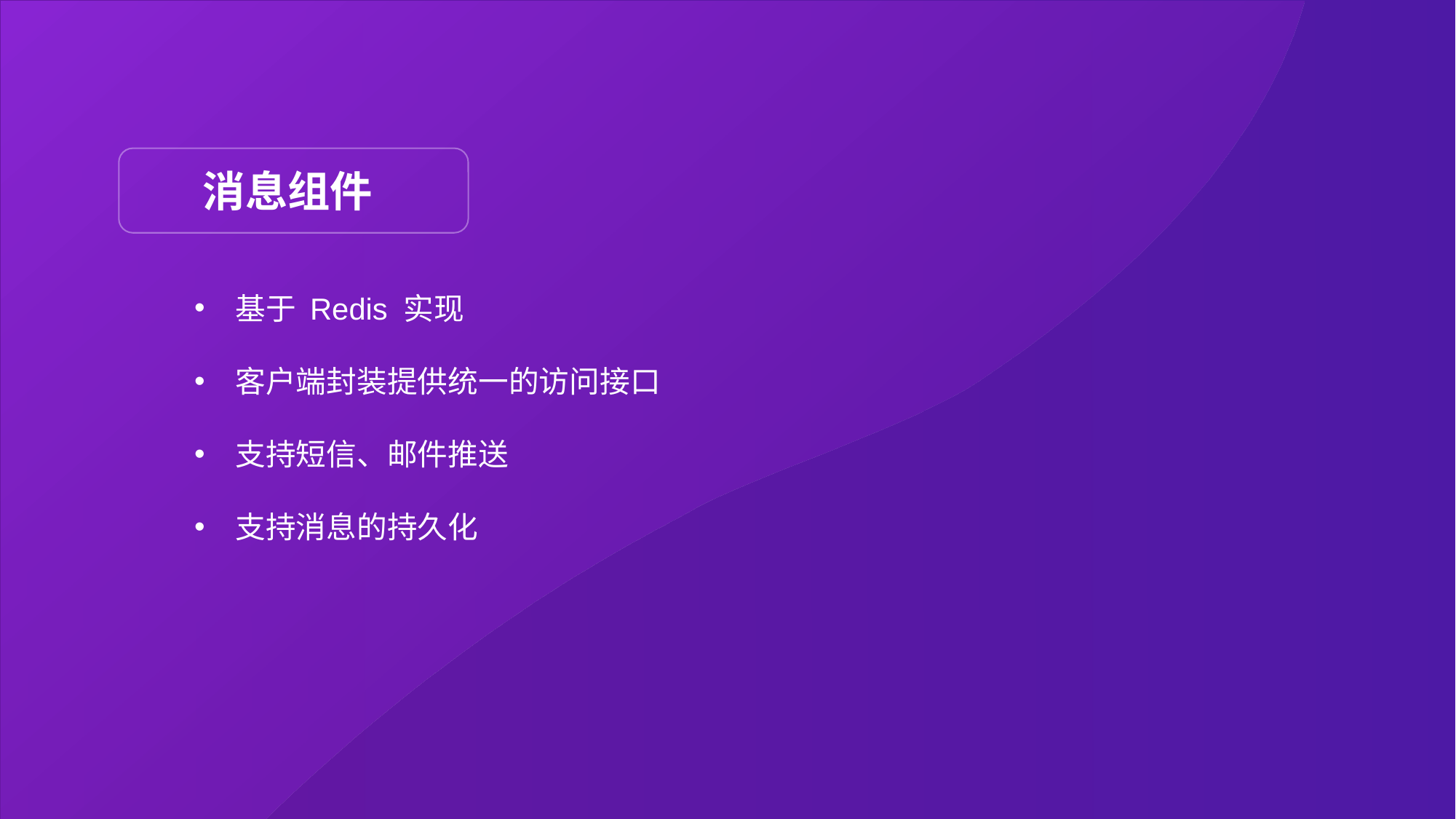

消息组件
基于 Redis 实现

客户端封装提供统一的访问接口

支持短信、邮件推送

支持消息的持久化